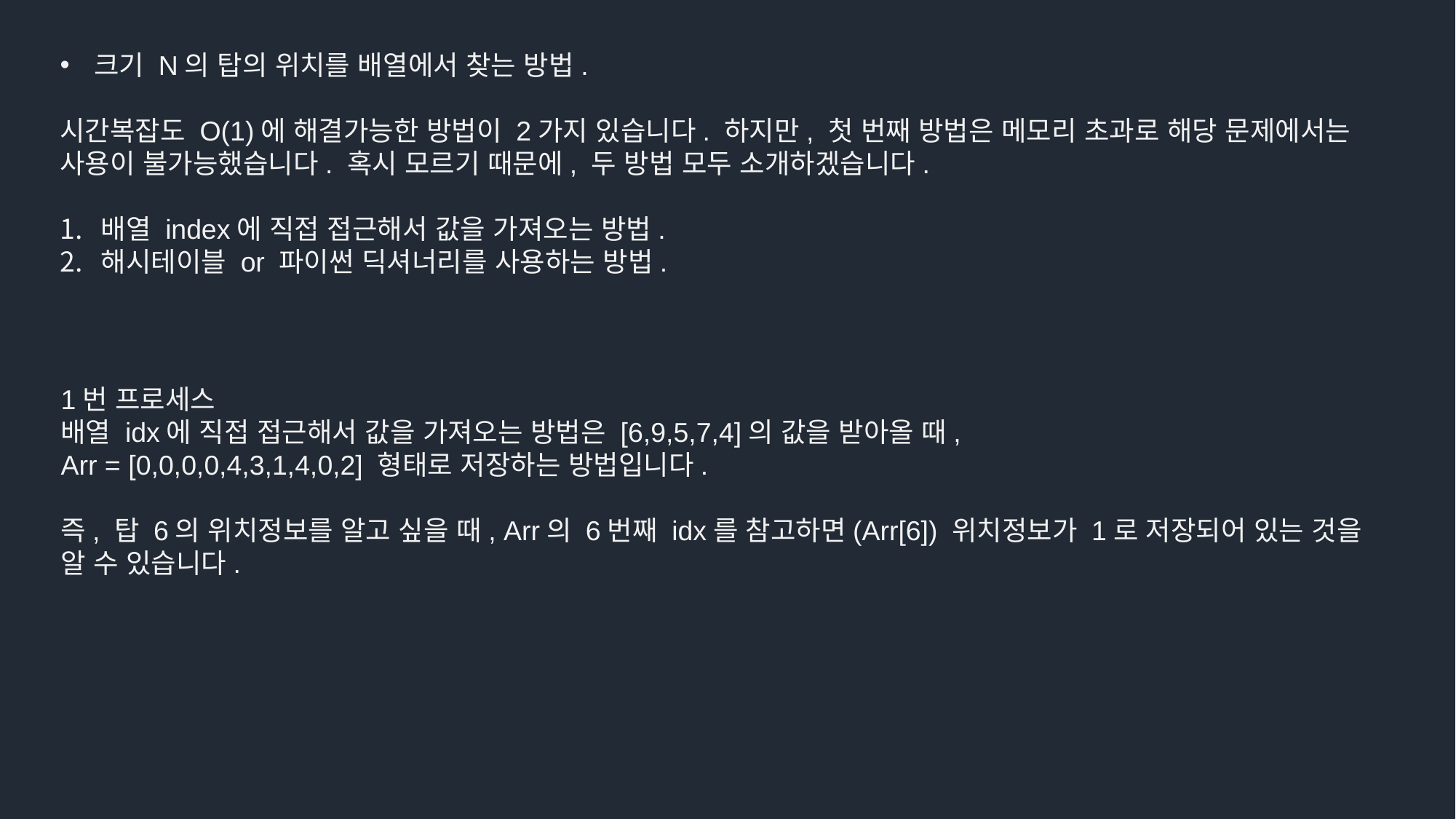

크기 N의 탑의 위치를 배열에서 찾는 방법.

시간복잡도 O(1)에 해결가능한 방법이 2가지 있습니다. 하지만, 첫 번째 방법은 메모리 초과로 해당 문제에서는 사용이 불가능했습니다. 혹시 모르기 때문에, 두 방법 모두 소개하겠습니다.

배열 index에 직접 접근해서 값을 가져오는 방법.
해시테이블 or 파이썬 딕셔너리를 사용하는 방법.
1번 프로세스
배열 idx에 직접 접근해서 값을 가져오는 방법은 [6,9,5,7,4]의 값을 받아올 때,
Arr = [0,0,0,0,4,3,1,4,0,2] 형태로 저장하는 방법입니다.

즉, 탑 6의 위치정보를 알고 싶을 때, Arr의 6번째 idx를 참고하면(Arr[6]) 위치정보가 1로 저장되어 있는 것을 알 수 있습니다.